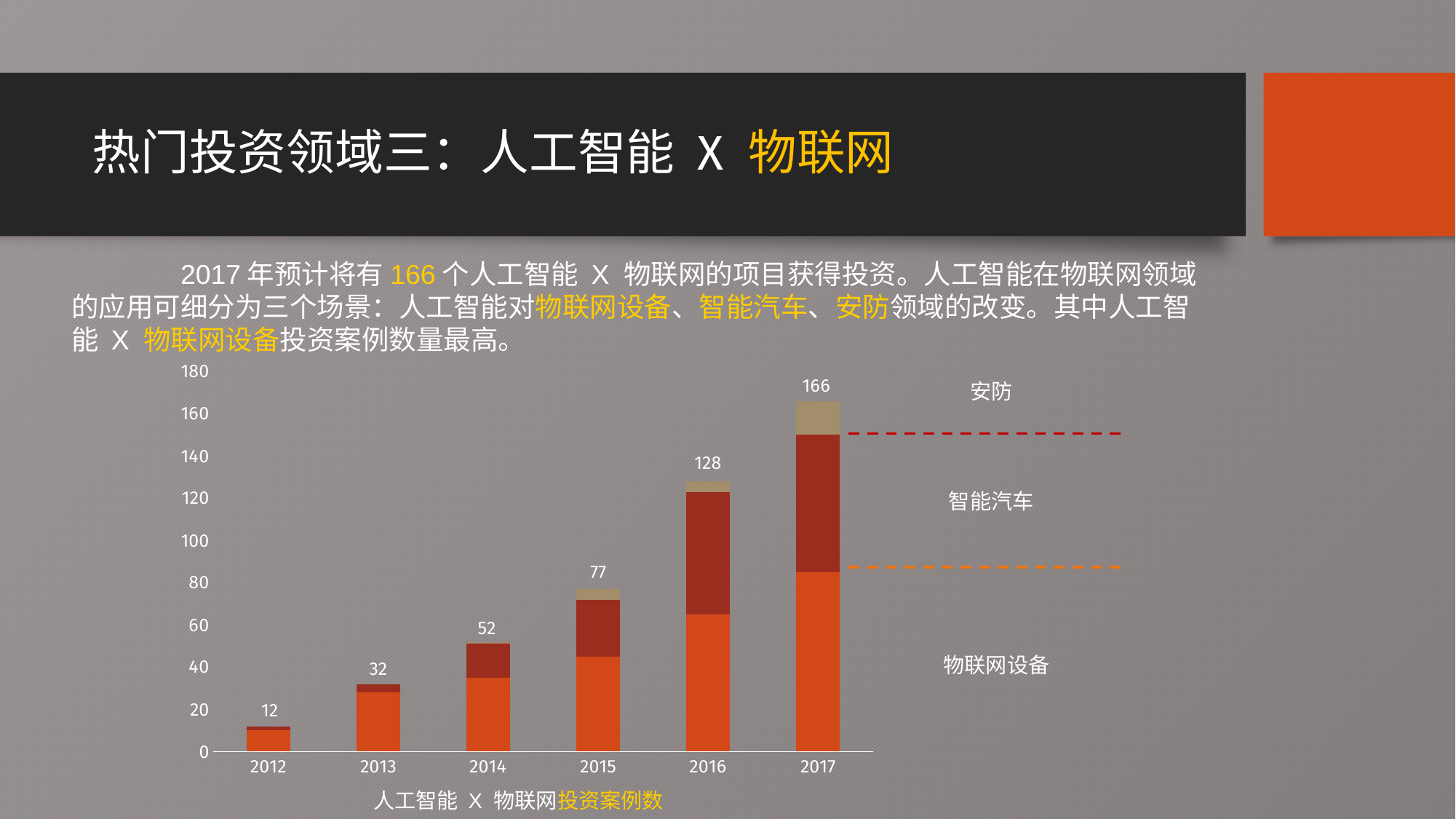

# 热门投资领域三：人工智能 X 物联网
	2017年预计将有166个人工智能 X 物联网的项目获得投资。人工智能在物联网领域的应用可细分为三个场景：人工智能对物联网设备、智能汽车、安防领域的改变。其中人工智能 X 物联网设备投资案例数量最高。

### Chart

| Category | 物联网设备 | 智能汽车 | 安防 |
|---|---|---|---|
| 2012 | 10.0 | 2.0 | 0.0 |
| 2013 | 28.0 | 4.0 | 0.0 |
| 2014 | 35.0 | 16.0 | 1.0 |
| 2015 | 45.0 | 27.0 | 5.0 |
| 2016 | 65.0 | 58.0 | 5.0 |
| 2017 | 85.0 | 65.0 | 16.0 |
安防
智能汽车
物联网设备
人工智能 X 物联网投资案例数